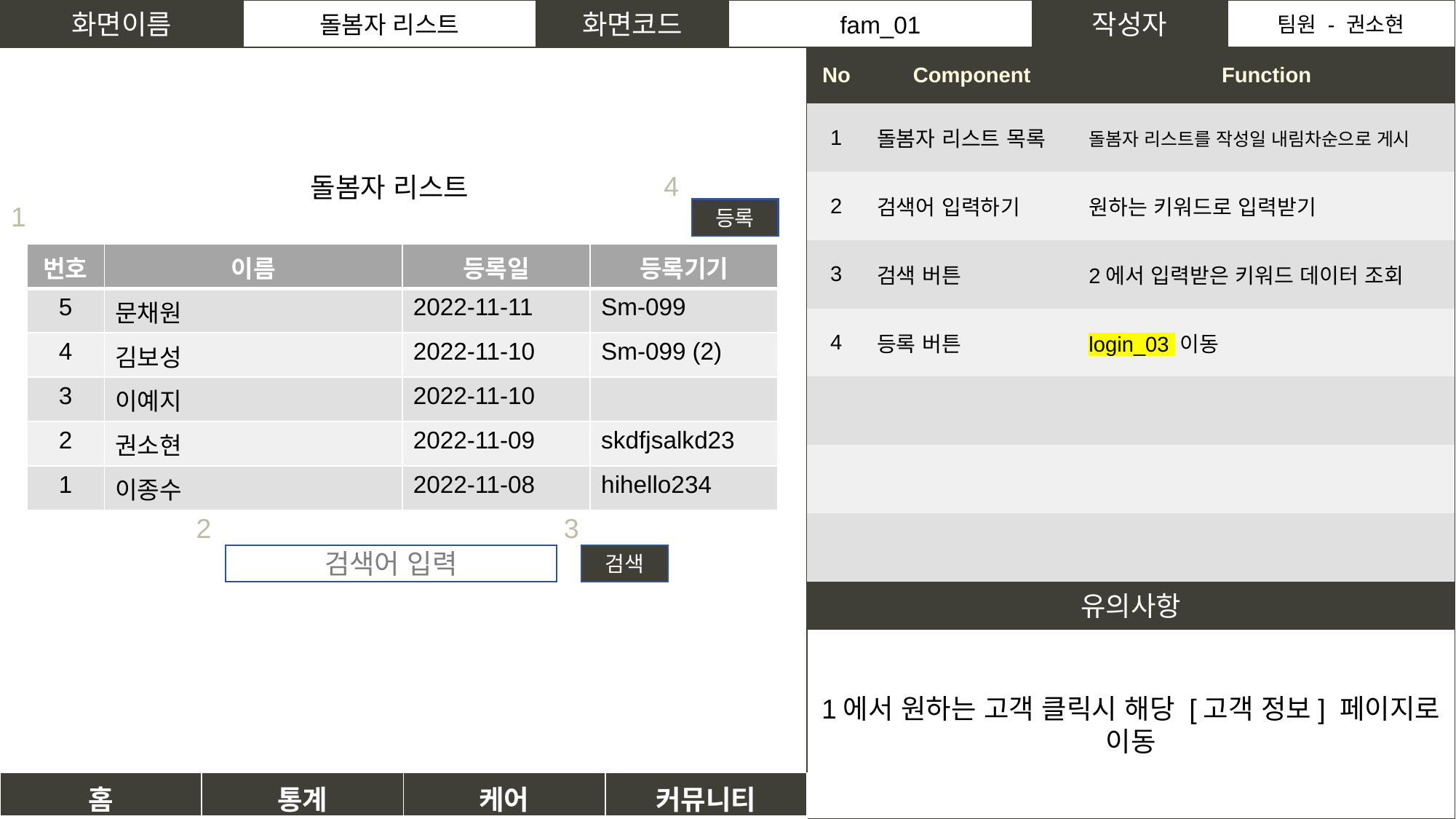

화면이름
돌봄자 리스트
화면코드
fam_01
작성자
팀원 - 권소현
| No | Component | Function |
| --- | --- | --- |
| 1 | 돌봄자 리스트 목록 | 돌봄자 리스트를 작성일 내림차순으로 게시 |
| 2 | 검색어 입력하기 | 원하는 키워드로 입력받기 |
| 3 | 검색 버튼 | 2에서 입력받은 키워드 데이터 조회 |
| 4 | 등록 버튼 | login\_03 이동 |
|  |  |  |
|  |  |  |
|  |  |  |
4
돌봄자 리스트
1
등록
| 번호 | 이름 | 등록일 | 등록기기 |
| --- | --- | --- | --- |
| 5 | 문채원 | 2022-11-11 | Sm-099 |
| 4 | 김보성 | 2022-11-10 | Sm-099 (2) |
| 3 | 이예지 | 2022-11-10 |  |
| 2 | 권소현 | 2022-11-09 | skdfjsalkd23 |
| 1 | 이종수 | 2022-11-08 | hihello234 |
3
2
검색어 입력
검색
유의사항
1에서 원하는 고객 클릭시 해당 [고객 정보] 페이지로 이동
| 홈 | 통계 | 케어 | 커뮤니티 |
| --- | --- | --- | --- |